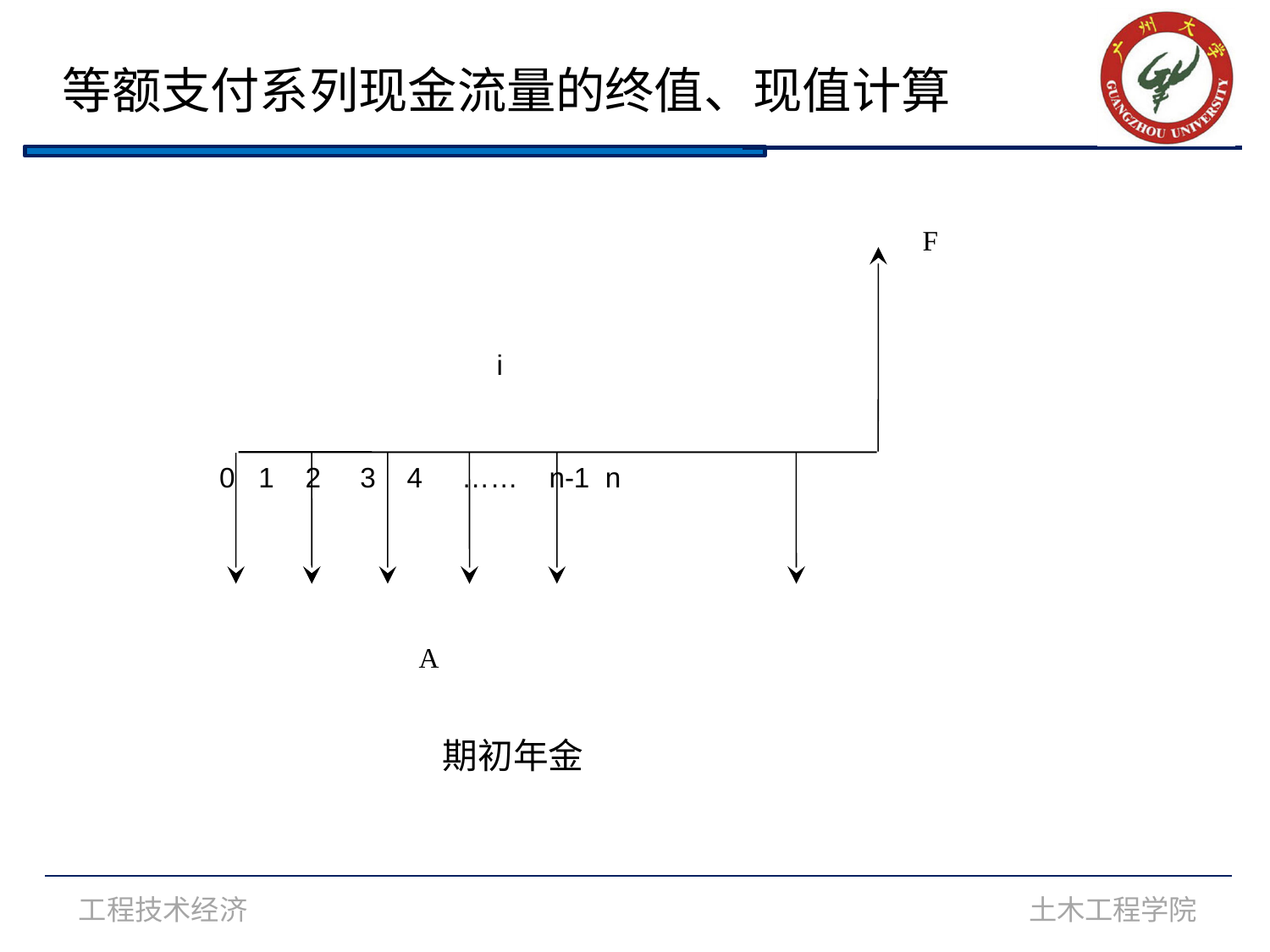

等额支付系列现金流量的终值、现值计算
F

 i

   0   1    2     3    4     ……    n-1  n

A
　　　　　期初年金